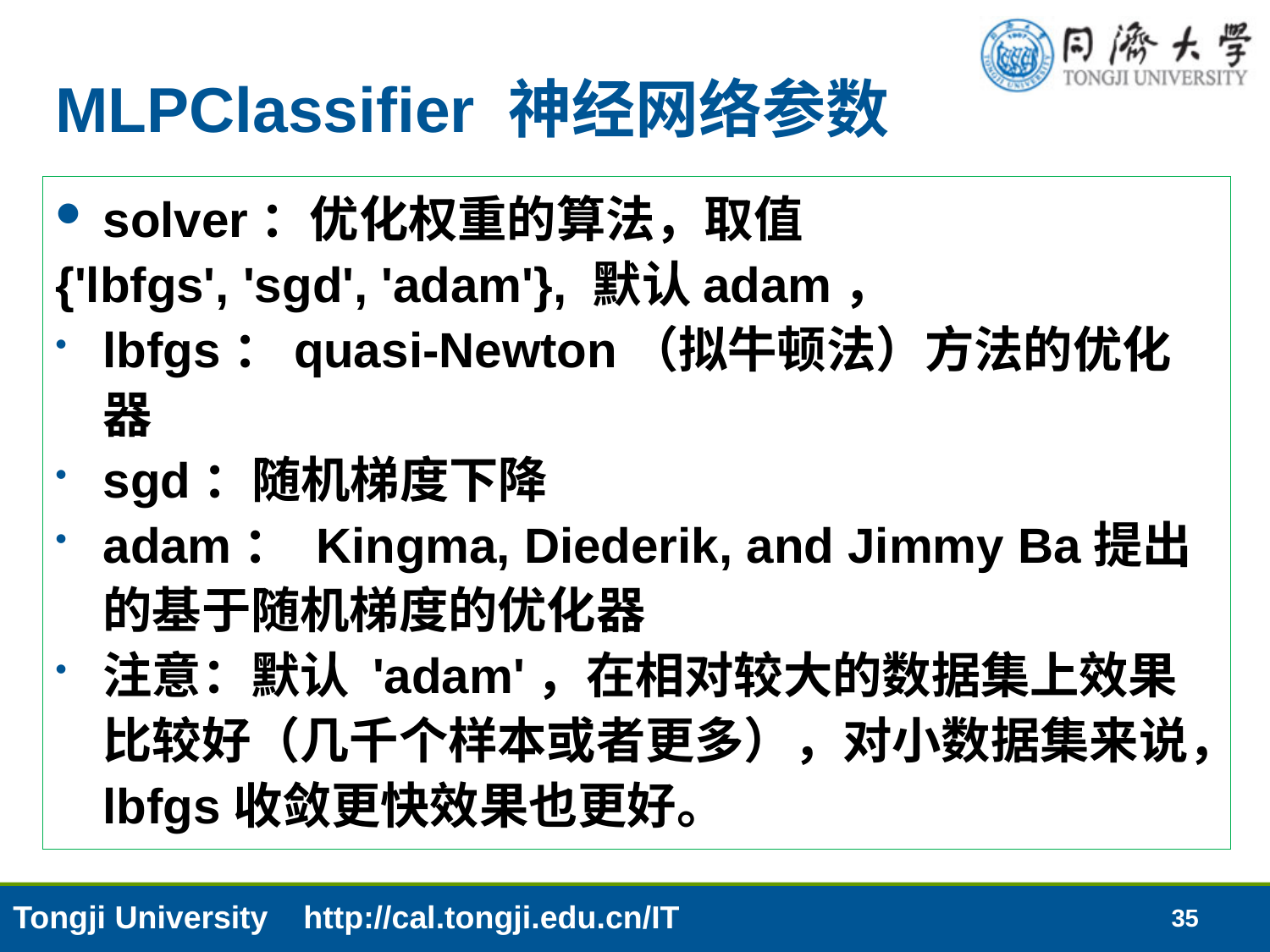

# MLPClassifier 神经网络参数
solver：优化权重的算法，取值
{'lbfgs', 'sgd', 'adam'}, 默认adam，
lbfgs：quasi-Newton（拟牛顿法）方法的优化器
sgd：随机梯度下降
adam： Kingma, Diederik, and Jimmy Ba提出的基于随机梯度的优化器
注意：默认 'adam'，在相对较大的数据集上效果比较好（几千个样本或者更多），对小数据集来说，lbfgs收敛更快效果也更好。